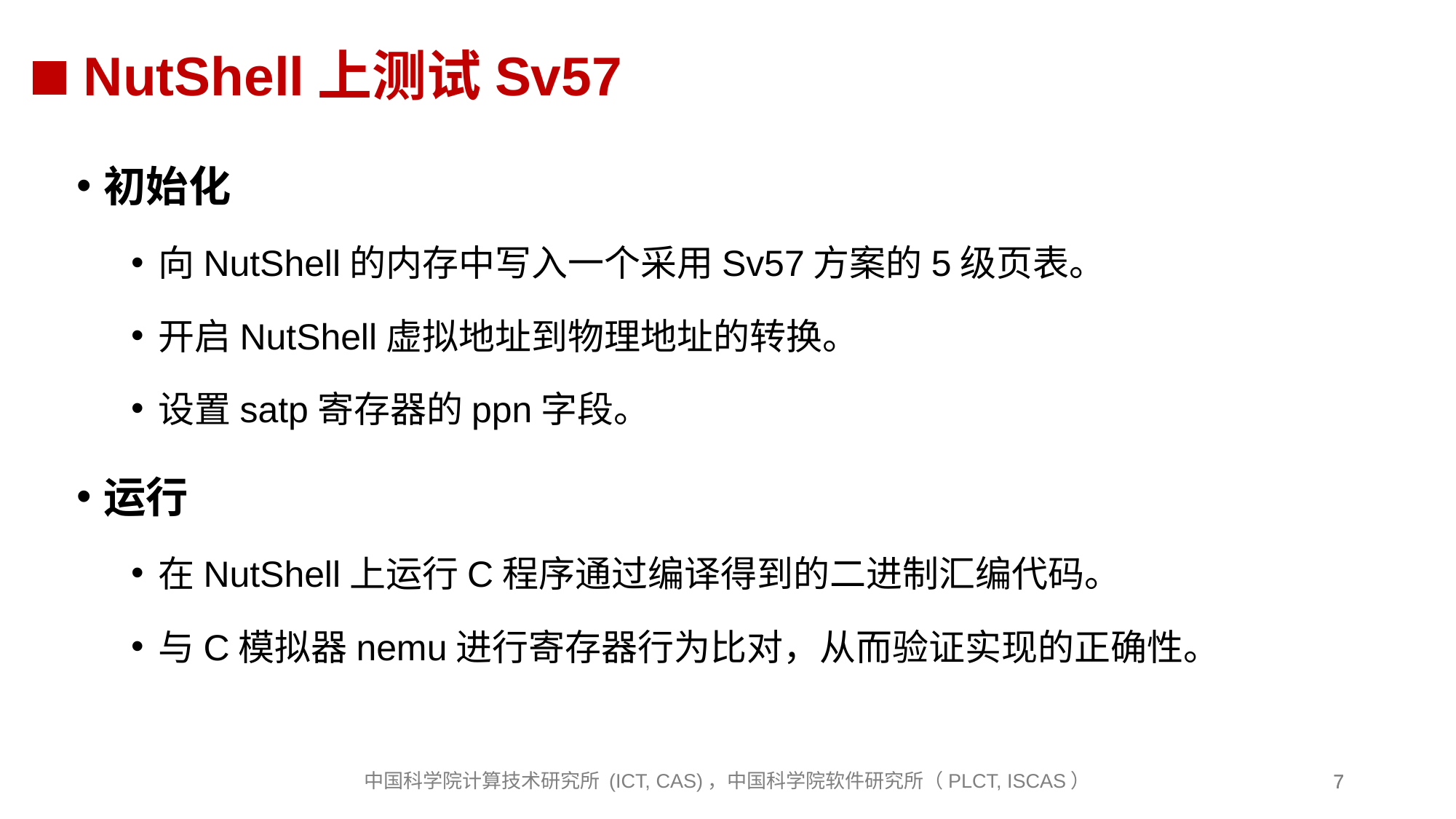

# NutShell上测试Sv57
初始化
向NutShell的内存中写入一个采用Sv57方案的5级页表。
开启NutShell虚拟地址到物理地址的转换。
设置satp寄存器的ppn字段。
运行
在NutShell上运行C程序通过编译得到的二进制汇编代码。
与C模拟器nemu进行寄存器行为比对，从而验证实现的正确性。